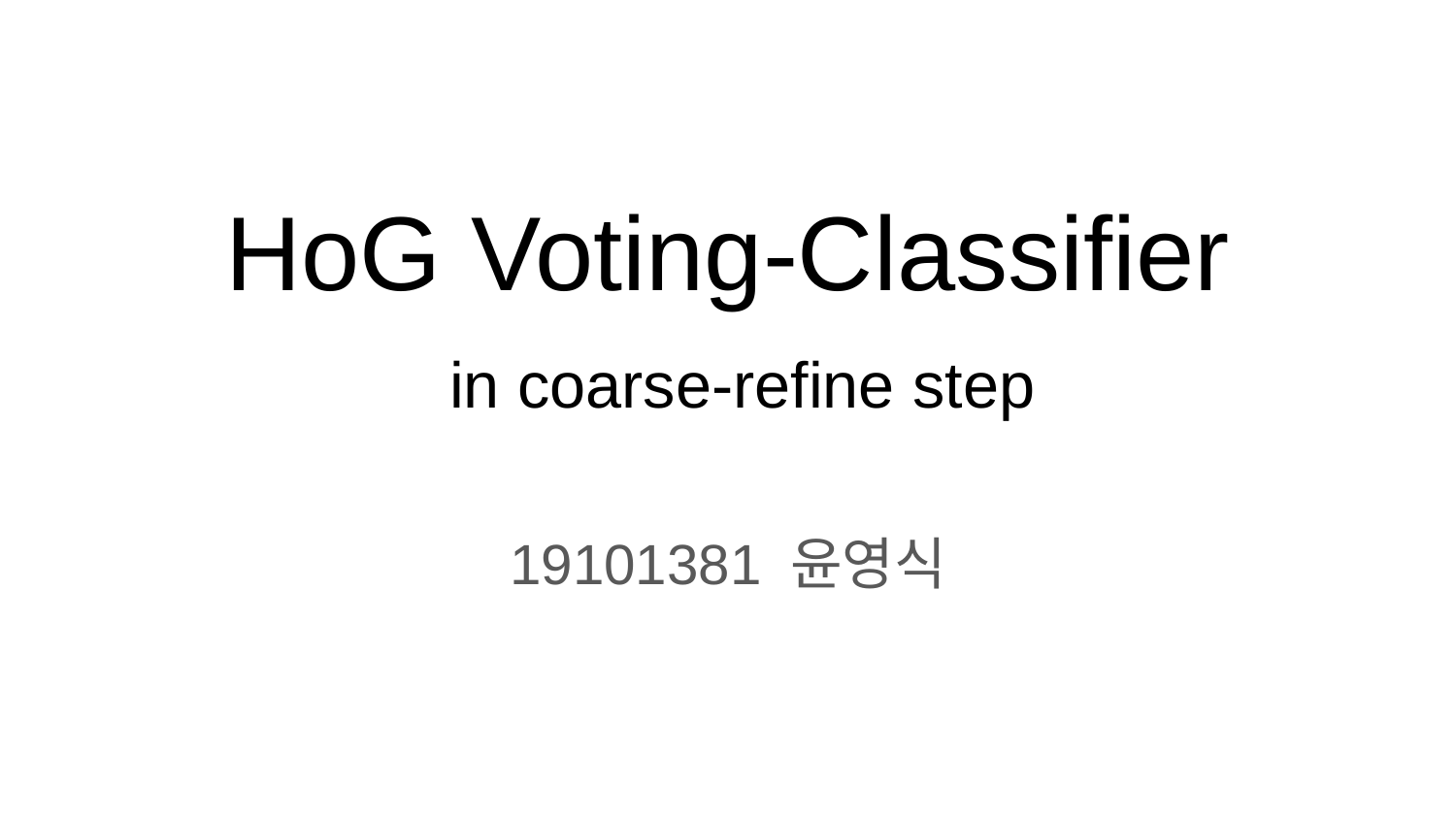

# HoG Voting-Classifier in coarse-refine step
19101381 윤영식